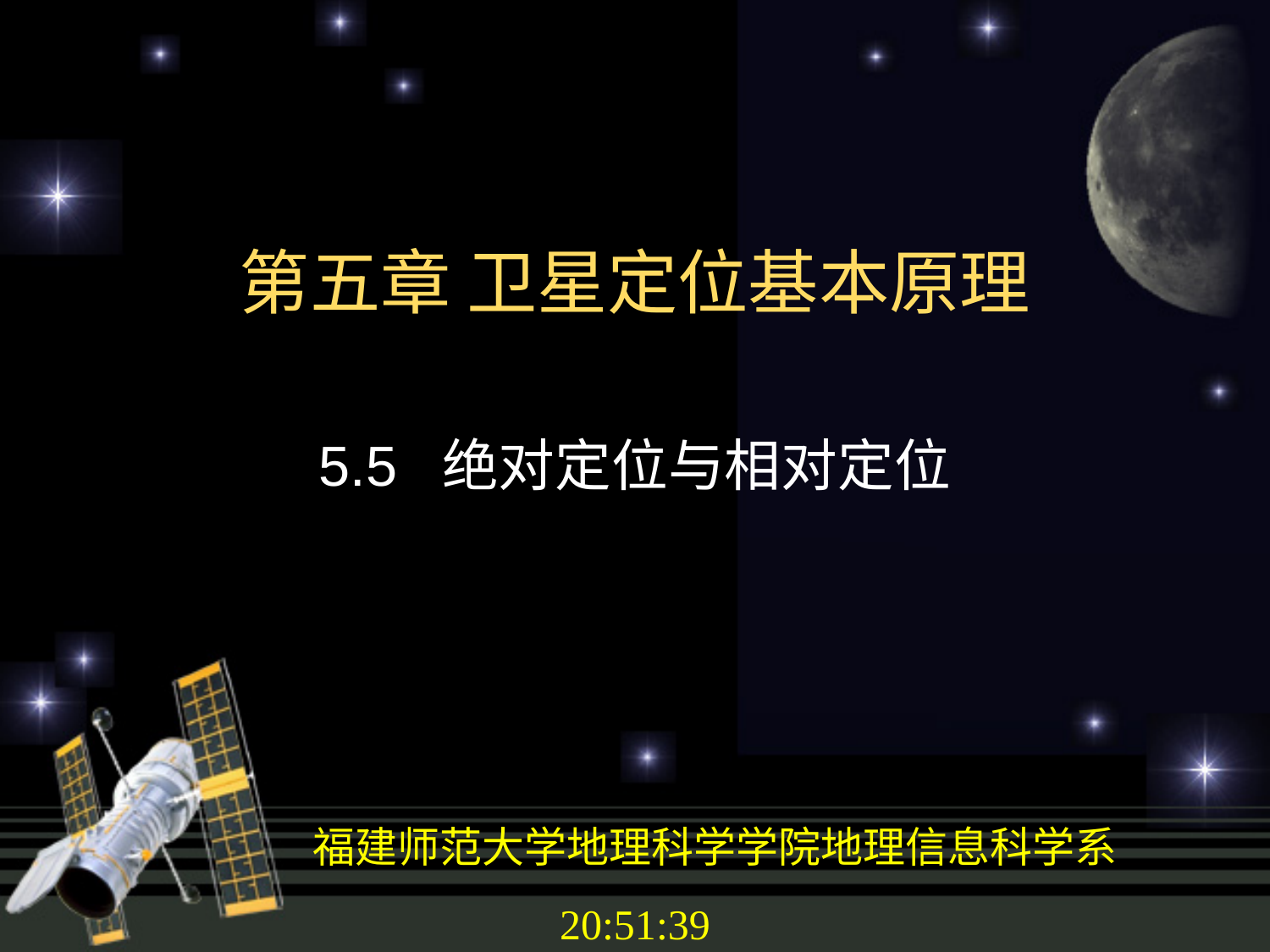

# 第五章 卫星定位基本原理
5.5  绝对定位与相对定位
福建师范大学地理科学学院地理信息科学系